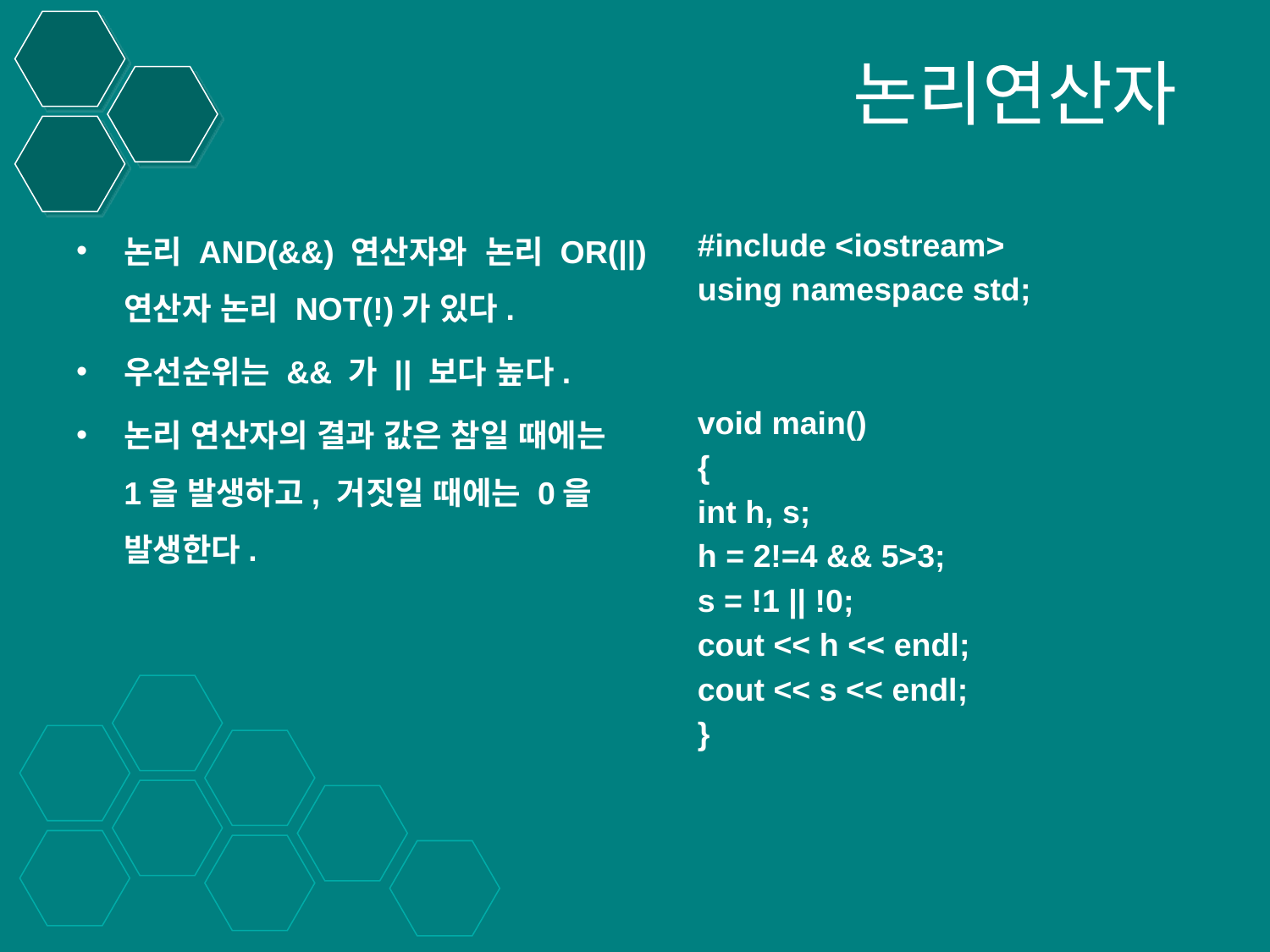

# 논리연산자
논리 AND(&&) 연산자와  논리 OR(||)
연산자 논리 NOT(!)가 있다.
우선순위는 && 가 || 보다 높다.
논리 연산자의 결과 값은 참일 때에는
1을 발생하고, 거짓일 때에는 0을
발생한다.
#include <iostream>
using namespace std;

void main()
{
int h, s;
h = 2!=4 && 5>3;
s = !1 || !0;
cout << h << endl;
cout << s << endl;
}